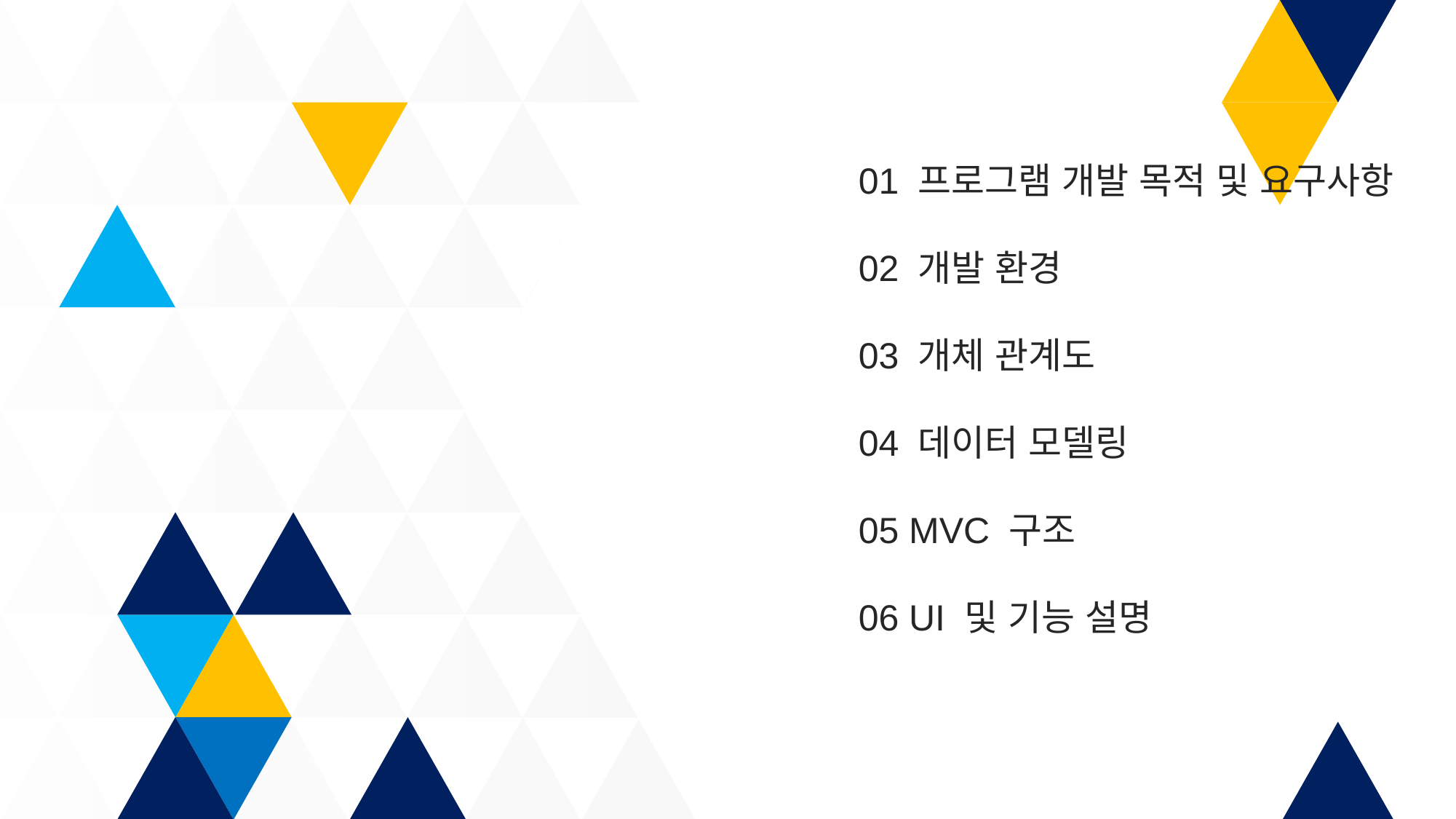

01 프로그램 개발 목적 및 요구사항

02 개발 환경

03 개체 관계도

04 데이터 모델링

05 MVC 구조

06 UI 및 기능 설명